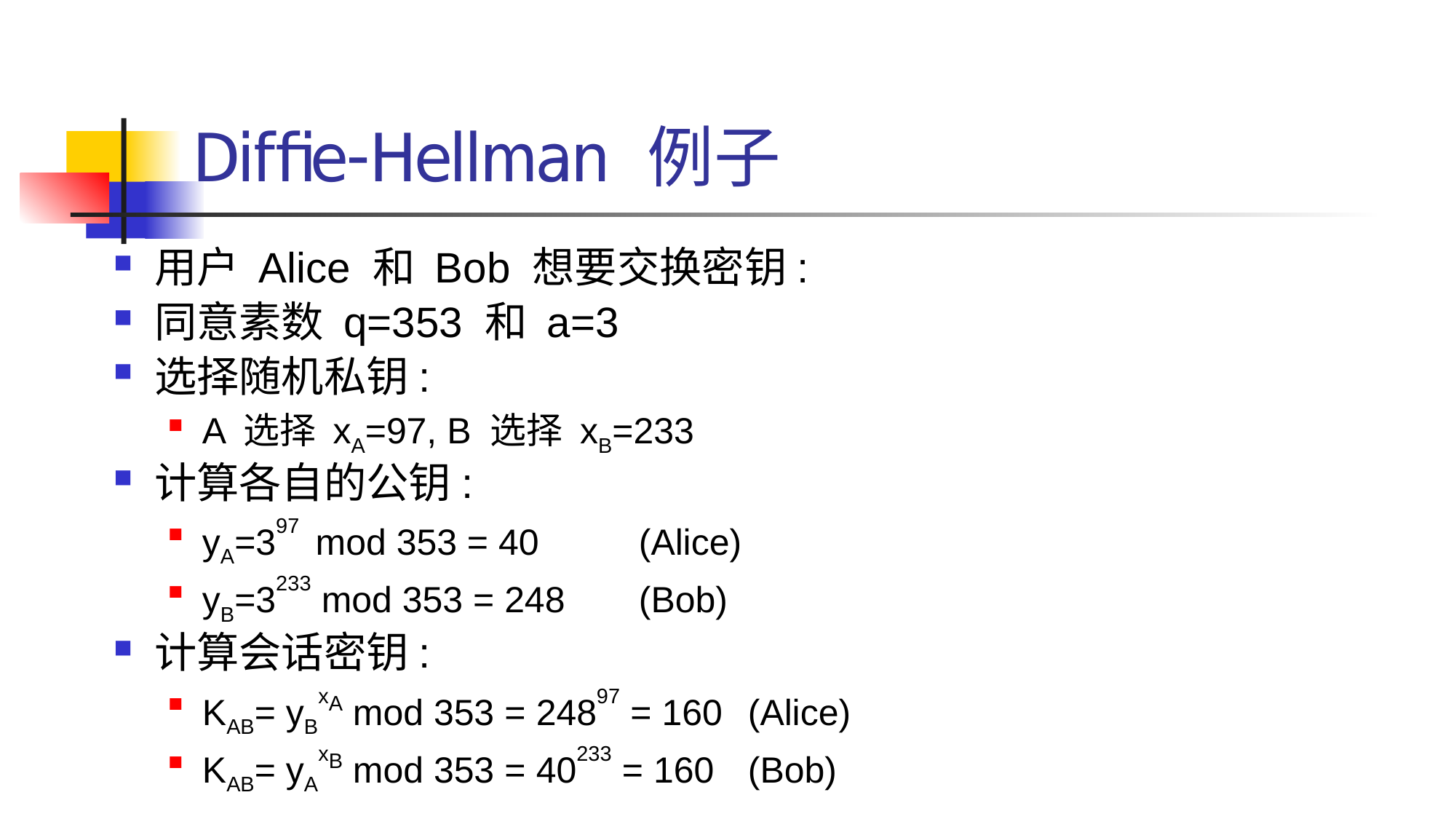

# Diffie-Hellman 例子
用户 Alice 和 Bob 想要交换密钥:
同意素数 q=353 和 a=3
选择随机私钥:
A 选择 xA=97, B 选择 xB=233
计算各自的公钥:
yA=397  mod 353 = 40	(Alice)
yB=3233 mod 353 = 248	(Bob)
计算会话密钥:
KAB= yBxA mod 353 = 24897 = 160	(Alice)
KAB= yAxB mod 353 = 40233 = 160	(Bob)